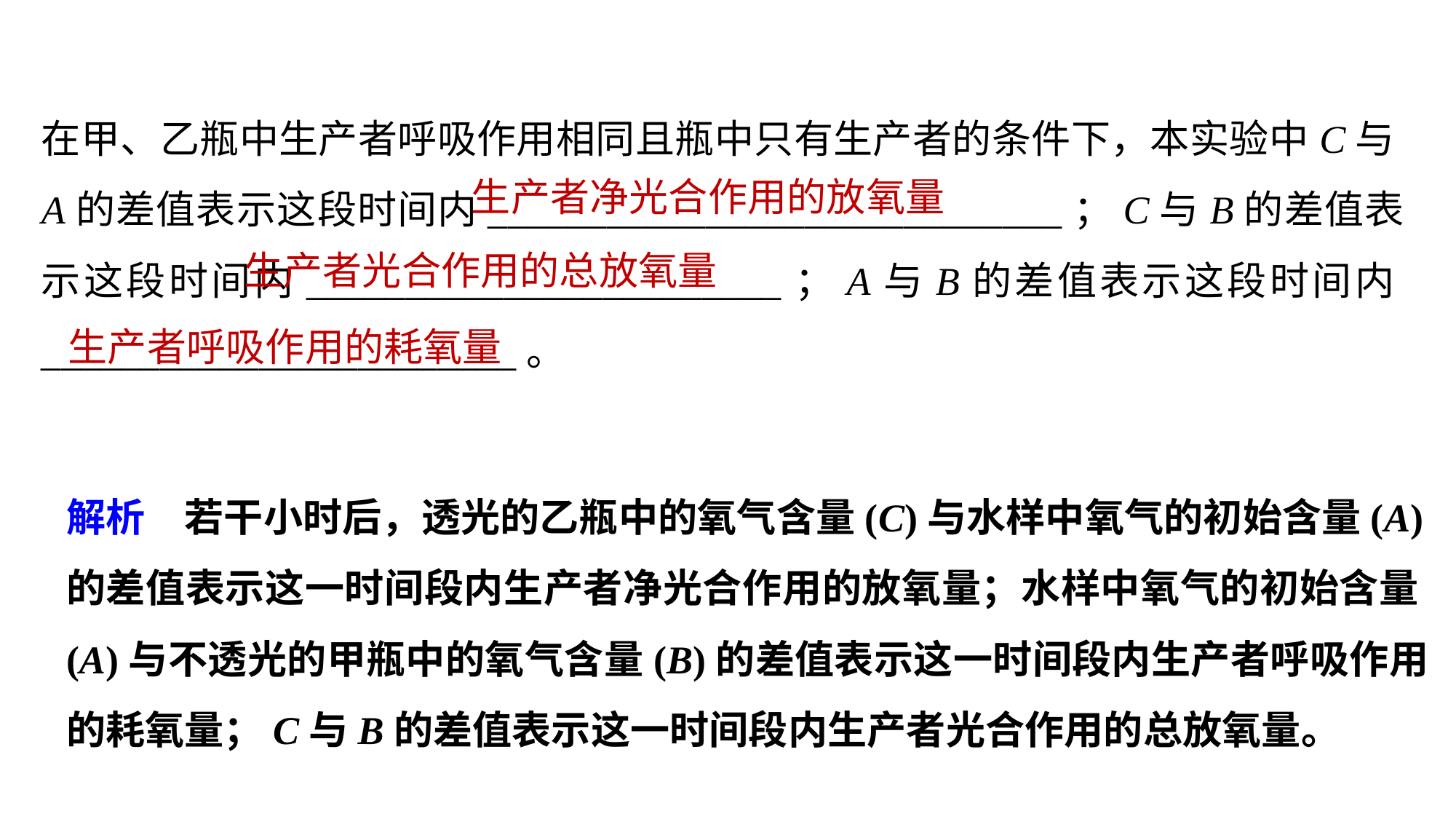

在甲、乙瓶中生产者呼吸作用相同且瓶中只有生产者的条件下，本实验中C与A的差值表示这段时间内_____________________________；C与B的差值表示这段时间内________________________；A与B的差值表示这段时间内________________________。
生产者净光合作用的放氧量
生产者光合作用的总放氧量
生产者呼吸作用的耗氧量
解析　若干小时后，透光的乙瓶中的氧气含量(C)与水样中氧气的初始含量(A)的差值表示这一时间段内生产者净光合作用的放氧量；水样中氧气的初始含量(A)与不透光的甲瓶中的氧气含量(B)的差值表示这一时间段内生产者呼吸作用的耗氧量；C与B的差值表示这一时间段内生产者光合作用的总放氧量。